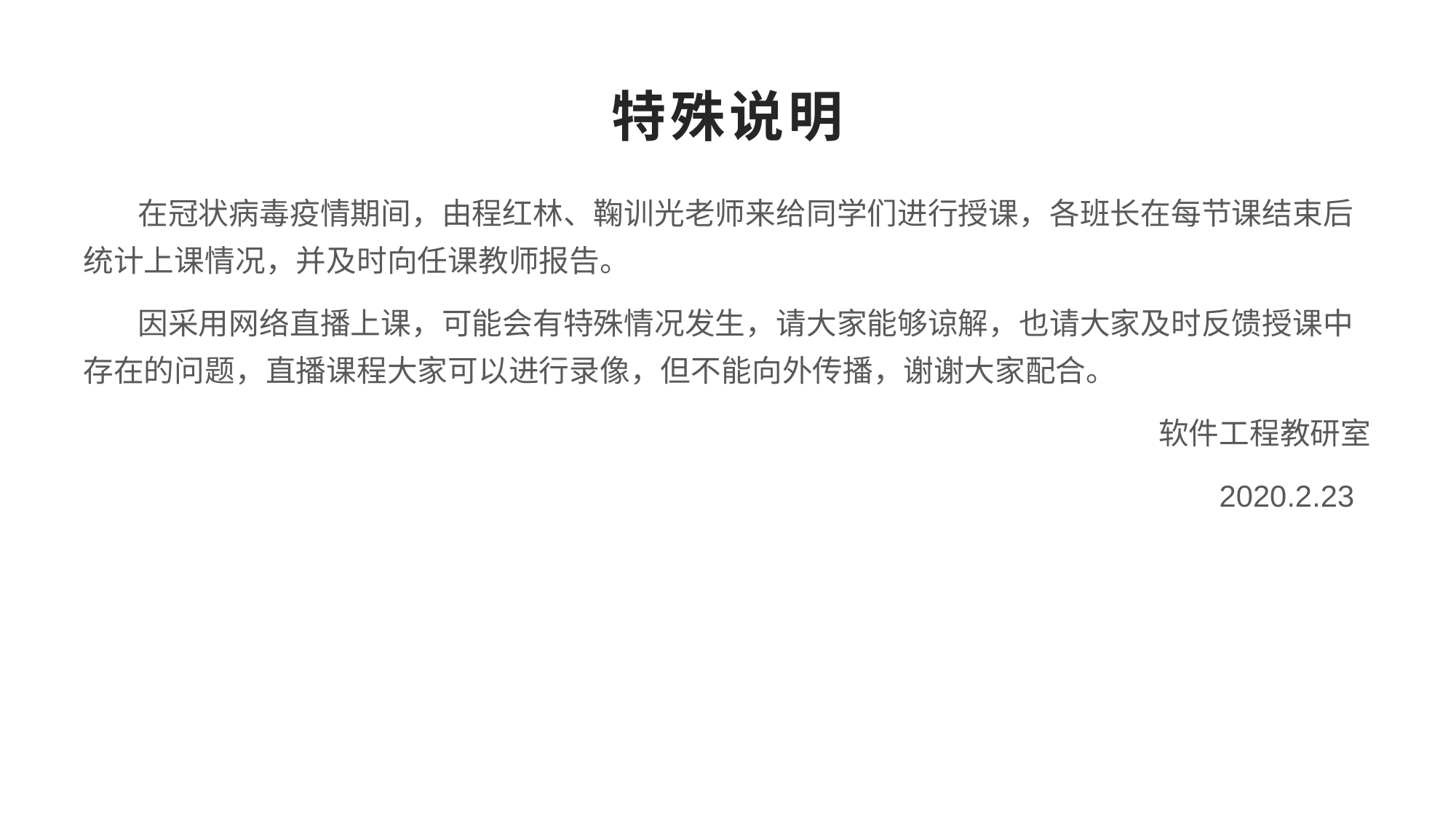

# 特殊说明
在冠状病毒疫情期间，由程红林、鞠训光老师来给同学们进行授课，各班长在每节课结束后统计上课情况，并及时向任课教师报告。
因采用网络直播上课，可能会有特殊情况发生，请大家能够谅解，也请大家及时反馈授课中存在的问题，直播课程大家可以进行录像，但不能向外传播，谢谢大家配合。
软件工程教研室
2020.2.23